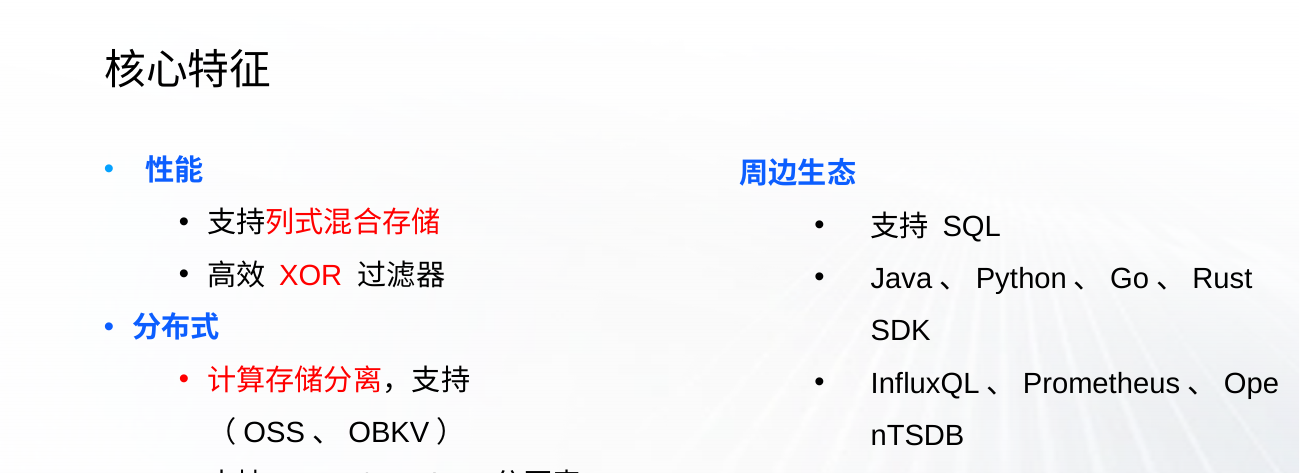

# 核心特征
 性能
支持列式混合存储
高效 XOR 过滤器
分布式
计算存储分离，支持（OSS、OBKV）
支持 HASH/Random 分区表
周边生态
支持 SQL
Java、Python、Go、Rust SDK
InfluxQL、Prometheus、OpenTSDB